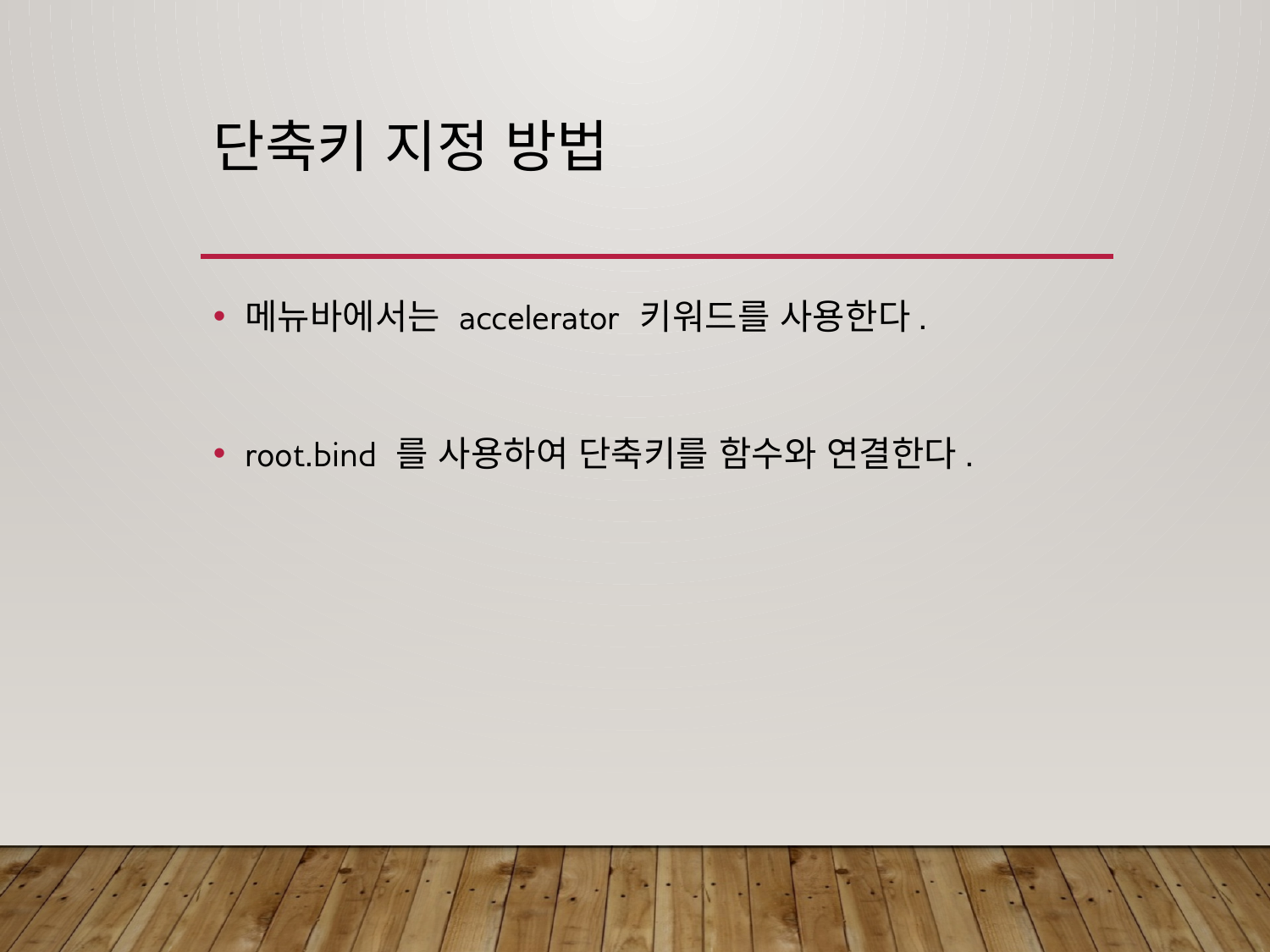

# 단축키 지정 방법
메뉴바에서는 accelerator 키워드를 사용한다.

root.bind 를 사용하여 단축키를 함수와 연결한다.